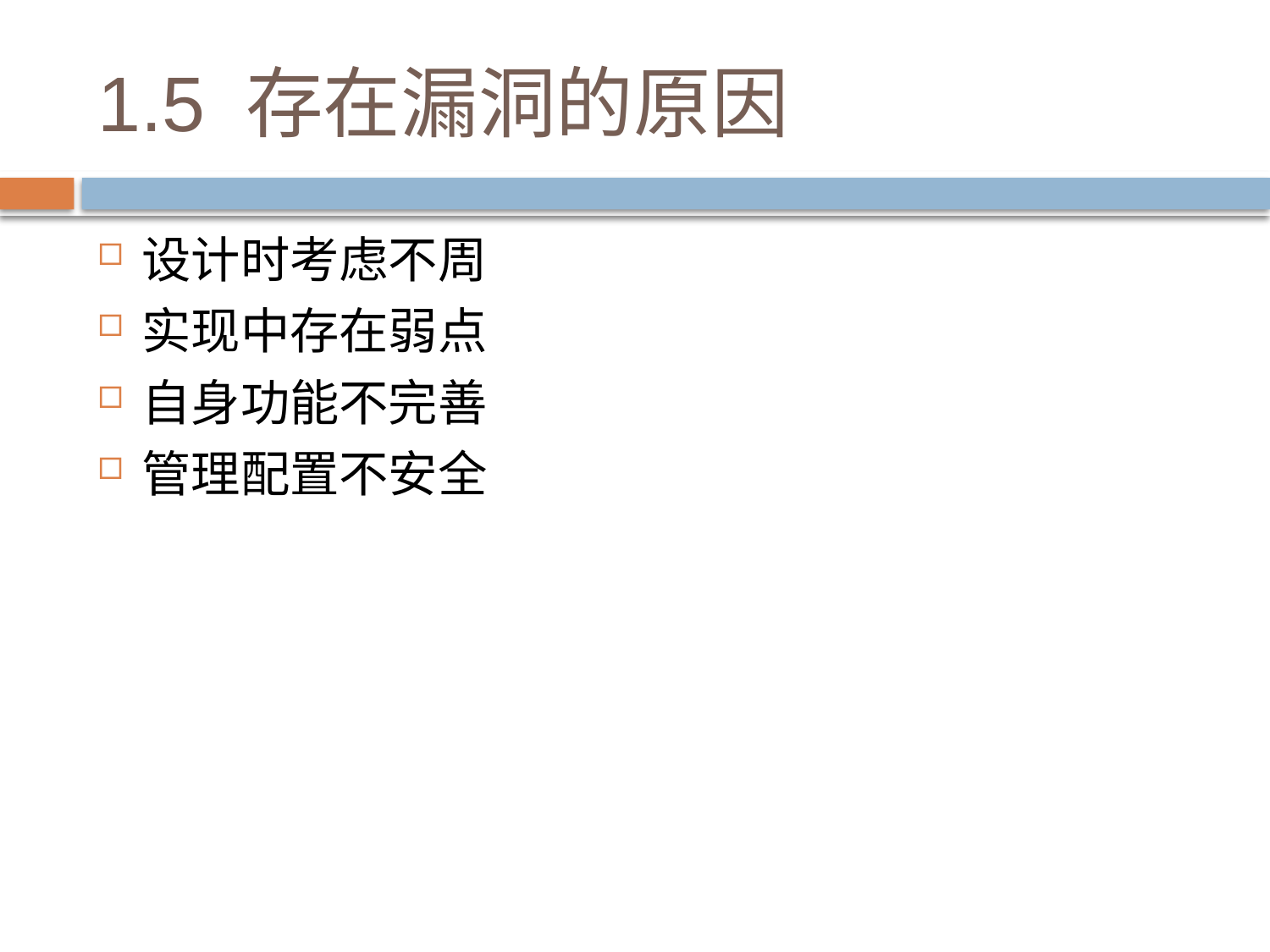

# 1.5 存在漏洞的原因
设计时考虑不周
实现中存在弱点
自身功能不完善
管理配置不安全